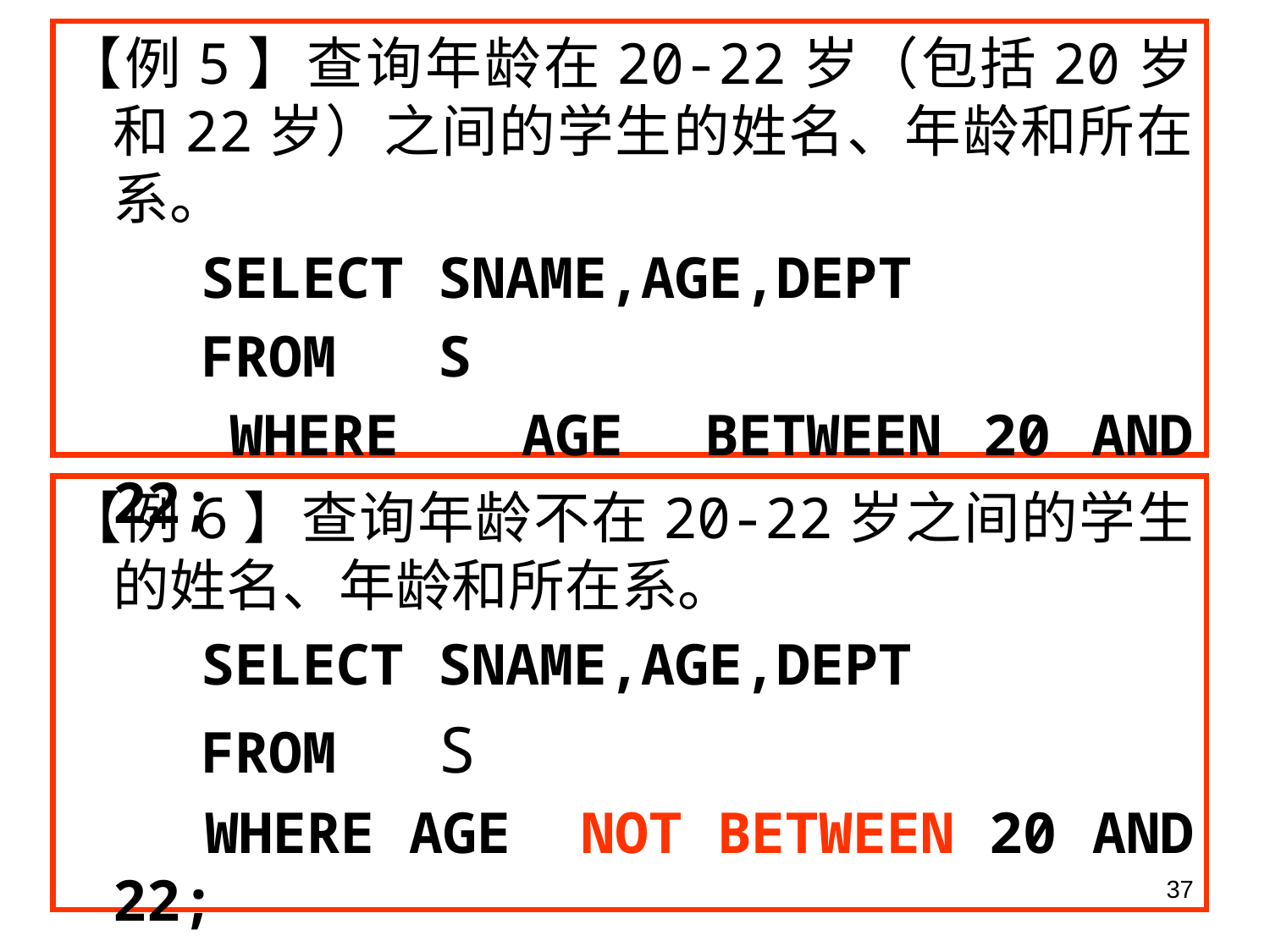

【例5】查询年龄在20-22岁（包括20岁和22岁）之间的学生的姓名、年龄和所在系。
    SELECT SNAME,AGE,DEPT
    FROM   S
    WHERE   AGE  BETWEEN 20 AND 22;
【例6】查询年龄不在20-22岁之间的学生的姓名、年龄和所在系。
    SELECT SNAME,AGE,DEPT
    FROM   S
    WHERE AGE  NOT BETWEEN 20 AND 22;
37